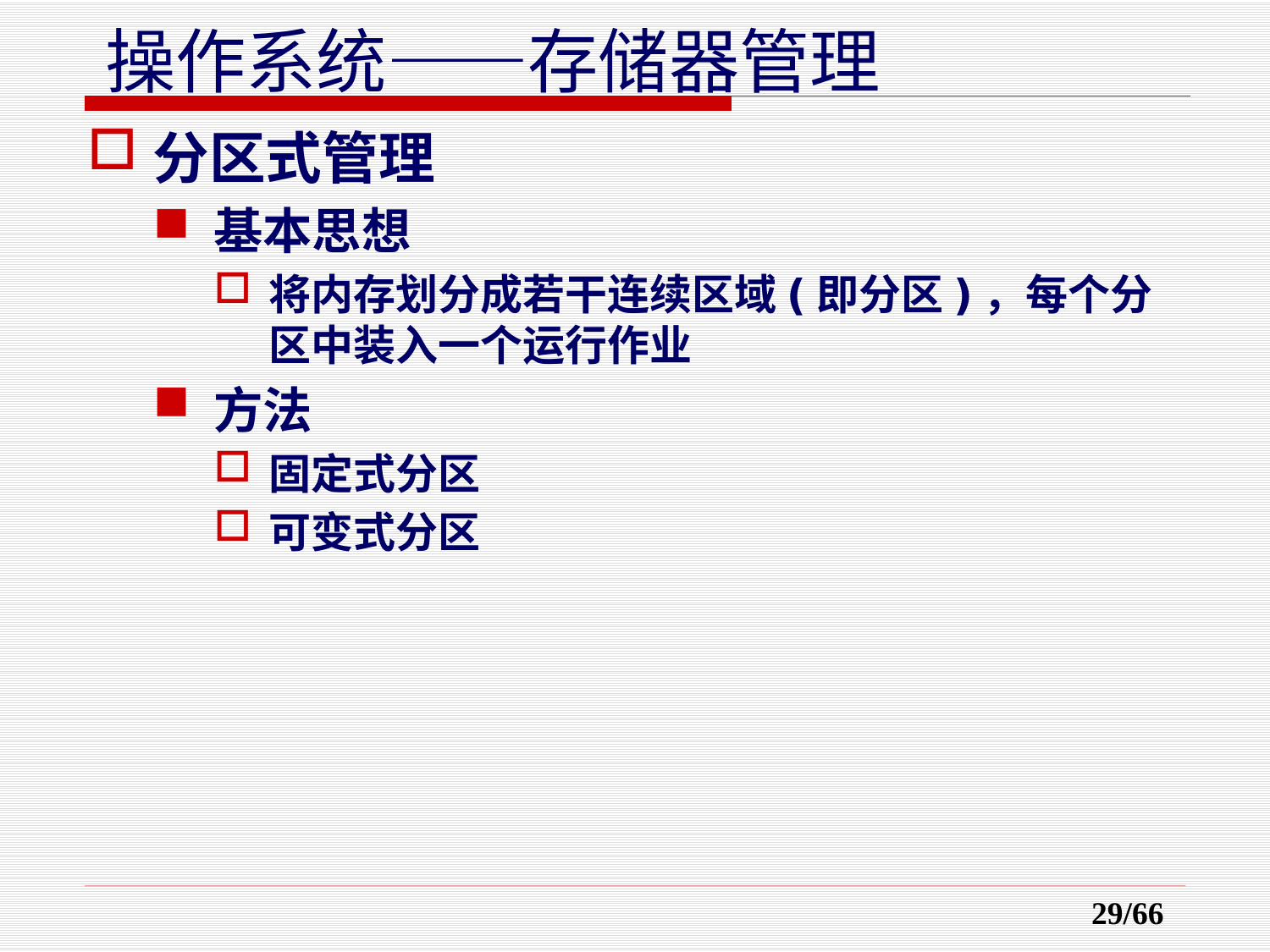

分区式管理
基本思想
将内存划分成若干连续区域(即分区)，每个分区中装入一个运行作业
方法
固定式分区
可变式分区